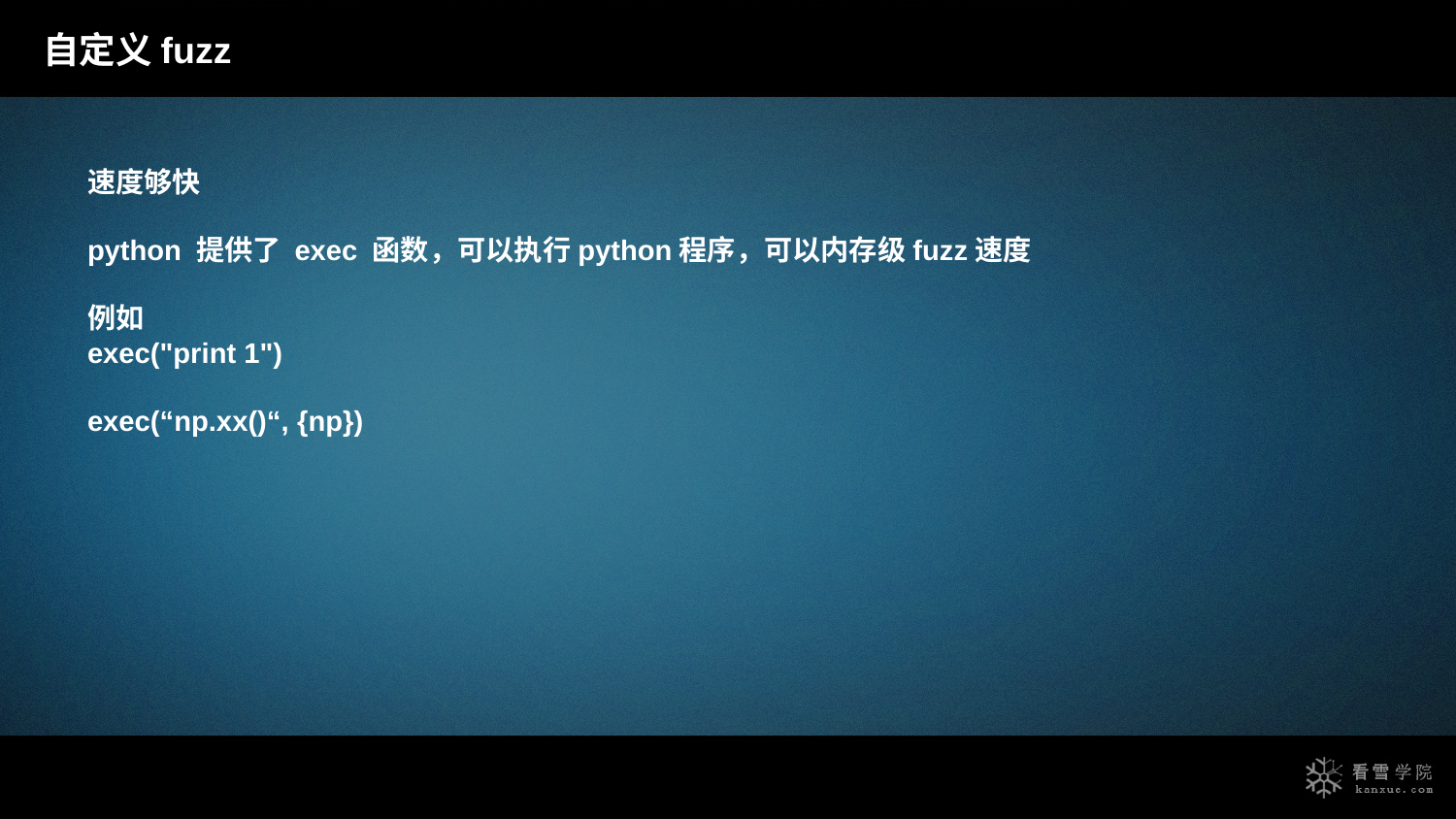

自定义fuzz
速度够快

python 提供了 exec 函数，可以执行python程序，可以内存级fuzz速度

例如
exec("print 1")

exec(“np.xx()“, {np})